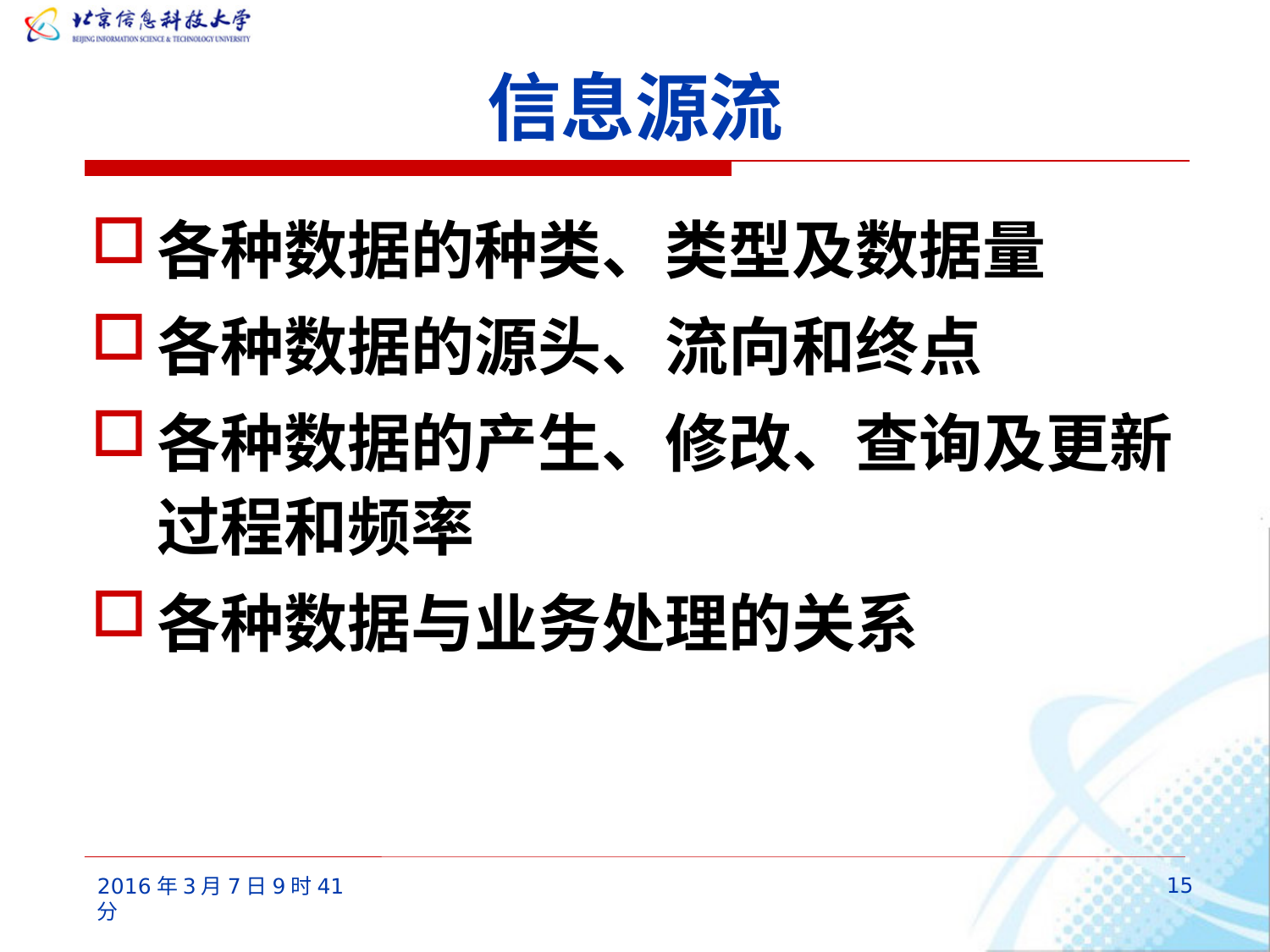

# 信息源流
各种数据的种类、类型及数据量
各种数据的源头、流向和终点
各种数据的产生、修改、查询及更新过程和频率
各种数据与业务处理的关系
2016年3月7日9时41分